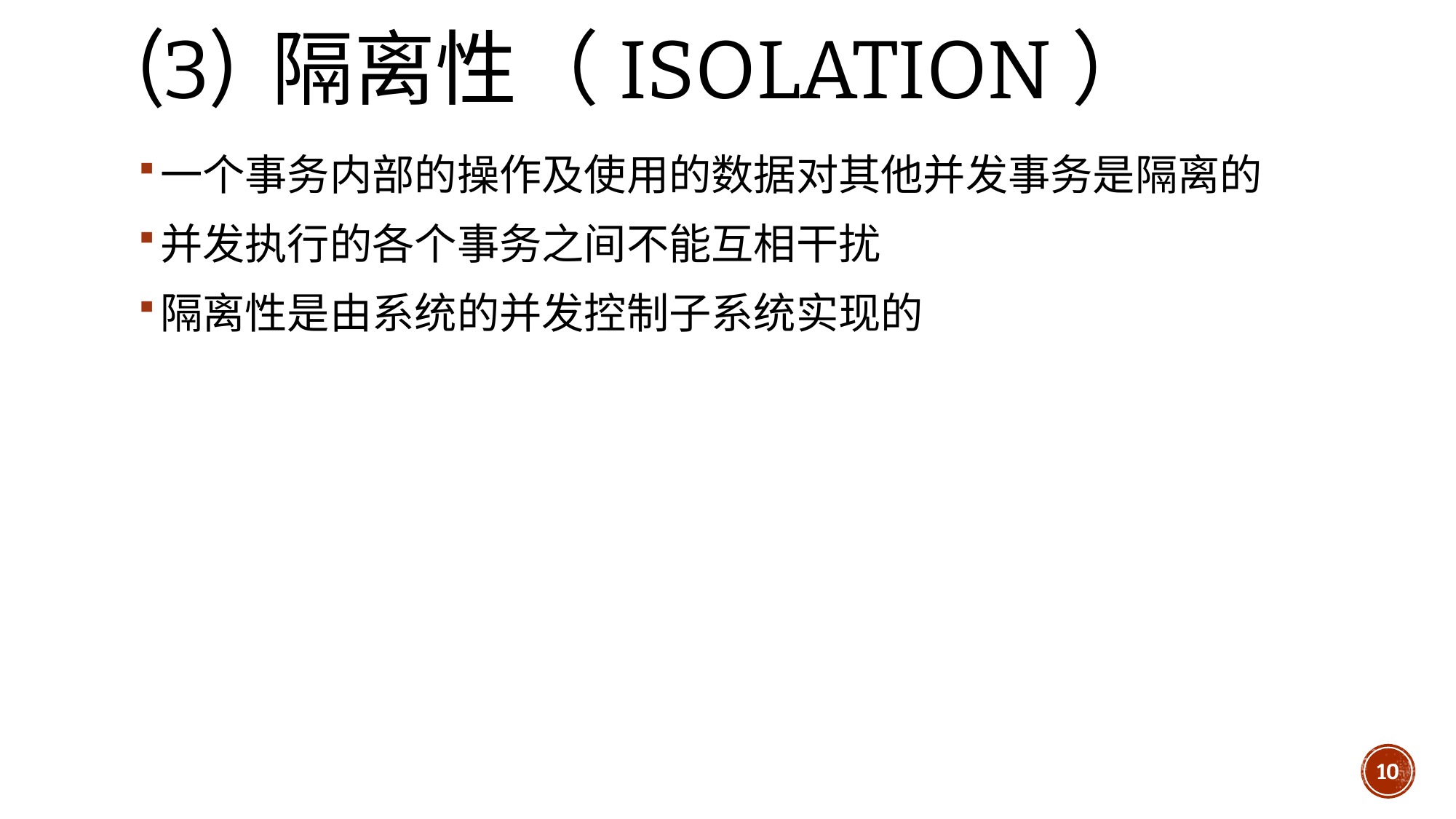

# (3) 隔离性（Isolation）
一个事务内部的操作及使用的数据对其他并发事务是隔离的
并发执行的各个事务之间不能互相干扰
隔离性是由系统的并发控制子系统实现的

10